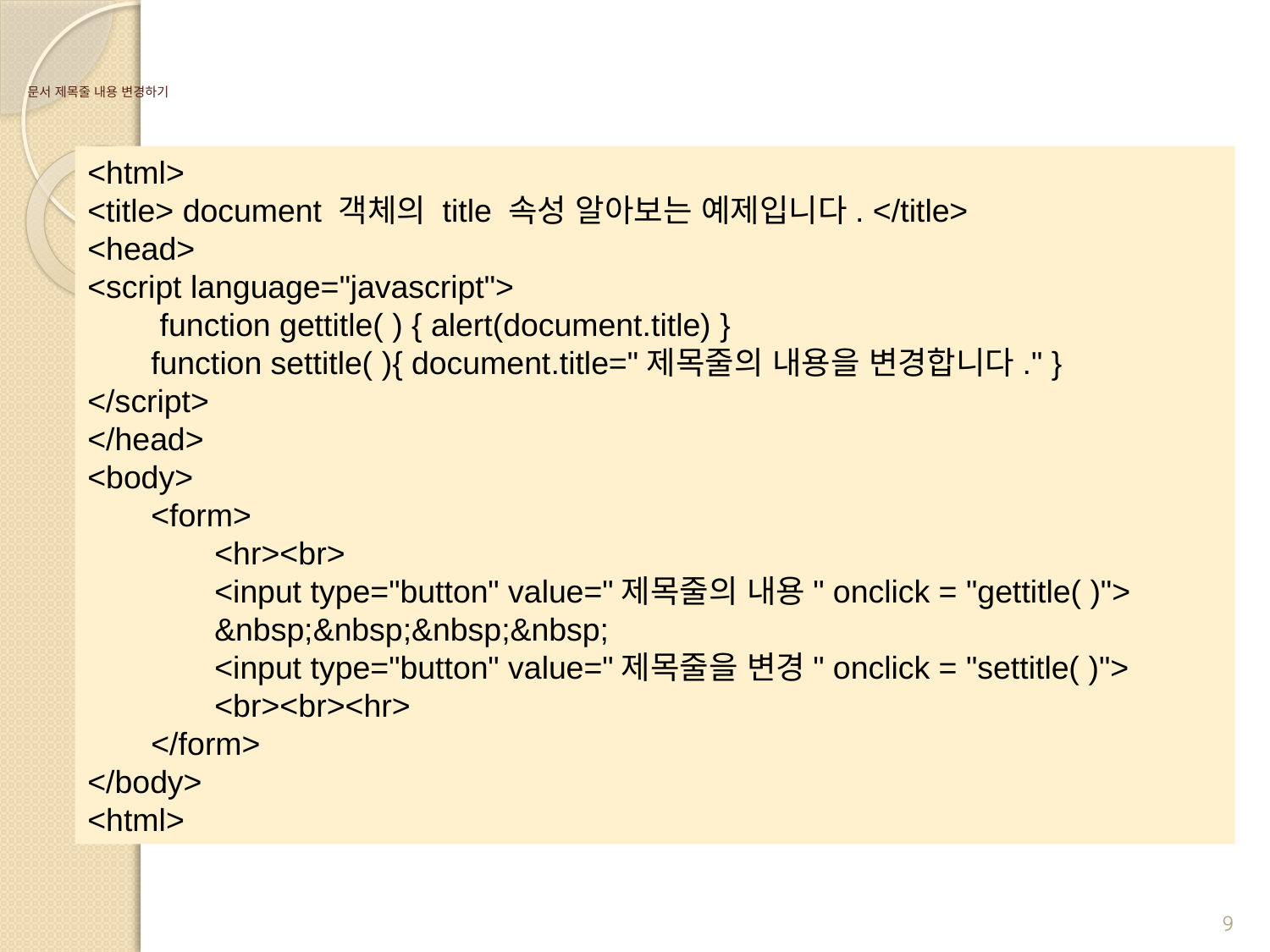

# 문서 제목줄 내용 변경하기
<html>
<title> document 객체의 title 속성 알아보는 예제입니다. </title>
<head>
<script language="javascript">
 function gettitle( ) { alert(document.title) }
function settitle( ){ document.title="제목줄의 내용을 변경합니다." }
</script>
</head>
<body>
<form>
<hr><br>
<input type="button" value="제목줄의 내용" onclick = "gettitle( )"> &nbsp;&nbsp;&nbsp;&nbsp;
<input type="button" value="제목줄을 변경" onclick = "settitle( )">
<br><br><hr>
</form>
</body>
<html>
9